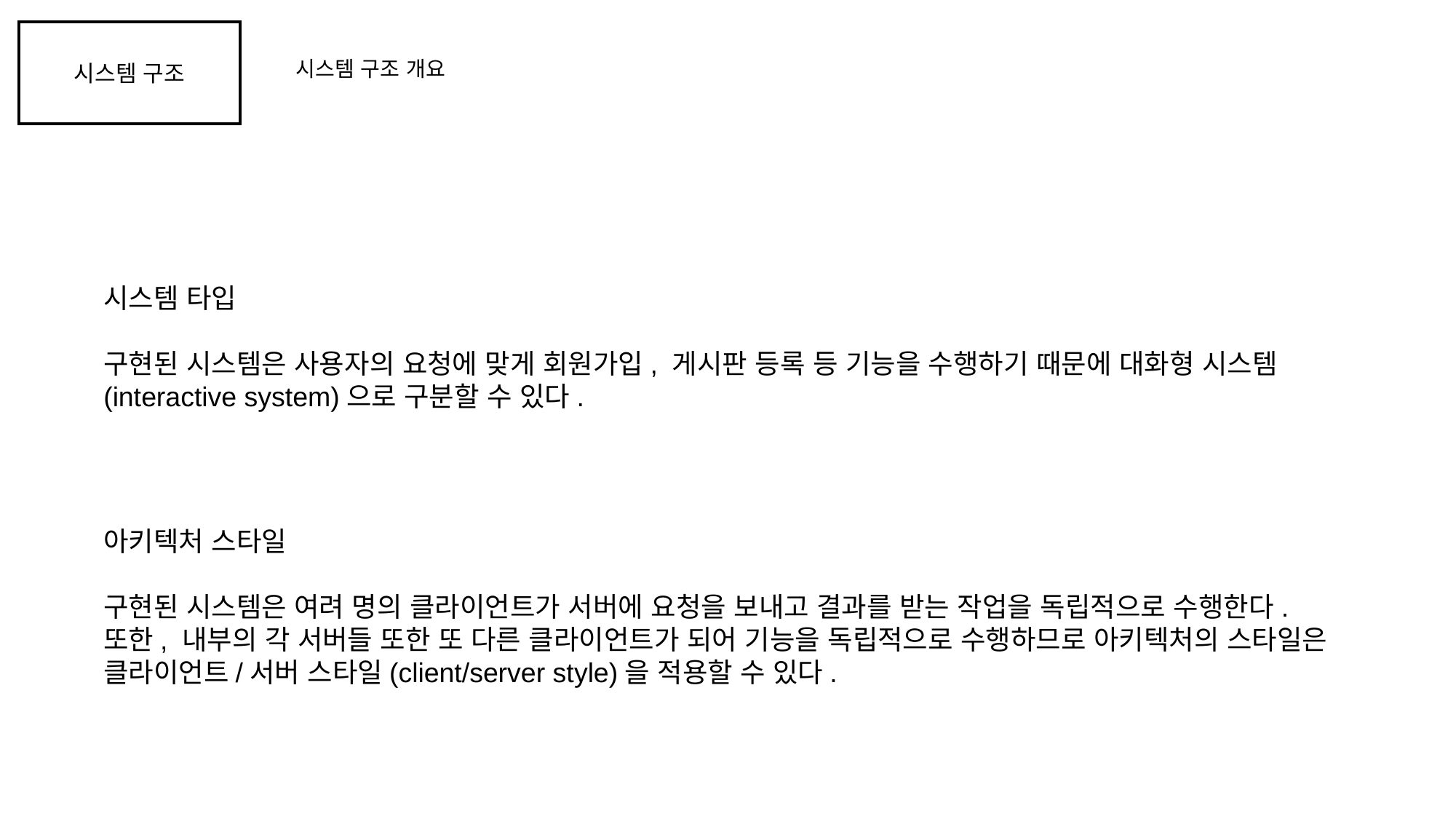

시스템 구조
시스템 구조 개요
시스템 타입

구현된 시스템은 사용자의 요청에 맞게 회원가입, 게시판 등록 등 기능을 수행하기 때문에 대화형 시스템(interactive system)으로 구분할 수 있다.

아키텍처 스타일

구현된 시스템은 여려 명의 클라이언트가 서버에 요청을 보내고 결과를 받는 작업을 독립적으로 수행한다. 또한, 내부의 각 서버들 또한 또 다른 클라이언트가 되어 기능을 독립적으로 수행하므로 아키텍처의 스타일은 클라이언트/서버 스타일(client/server style)을 적용할 수 있다.